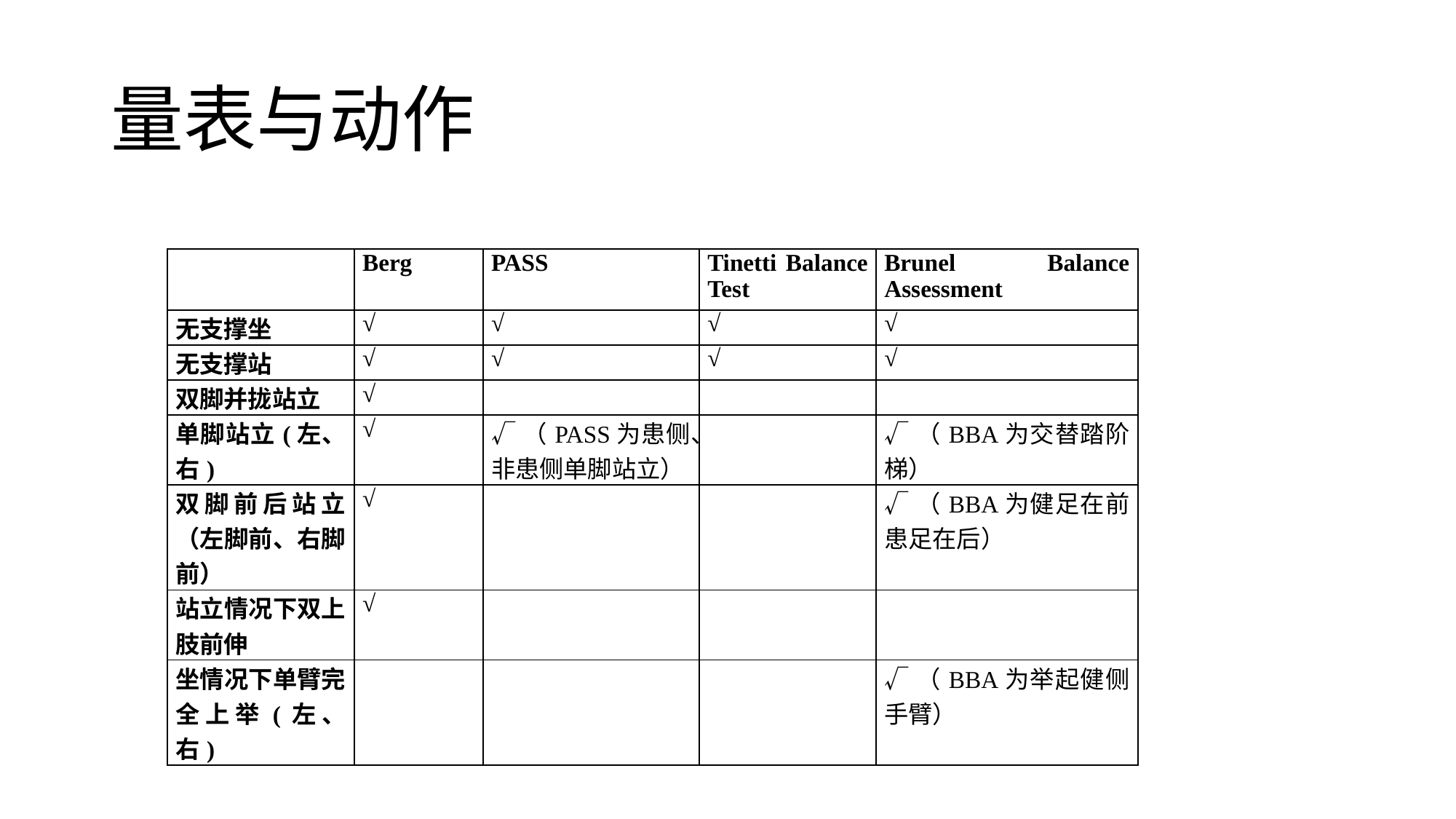

# 量表与动作
|  | Berg | PASS | Tinetti Balance Test | Brunel Balance Assessment |
| --- | --- | --- | --- | --- |
| 无支撑坐 | √ | √ | √ | √ |
| 无支撑站 | √ | √ | √ | √ |
| 双脚并拢站立 | √ |  |  |  |
| 单脚站立(左、右) | √ | √（PASS为患侧、非患侧单脚站立） |  | √（BBA为交替踏阶梯） |
| 双脚前后站立（左脚前、右脚前） | √ |  |  | √（BBA为健足在前患足在后） |
| 站立情况下双上肢前伸 | √ |  |  |  |
| 坐情况下单臂完全上举(左、右) |  |  |  | √（BBA为举起健侧手臂） |